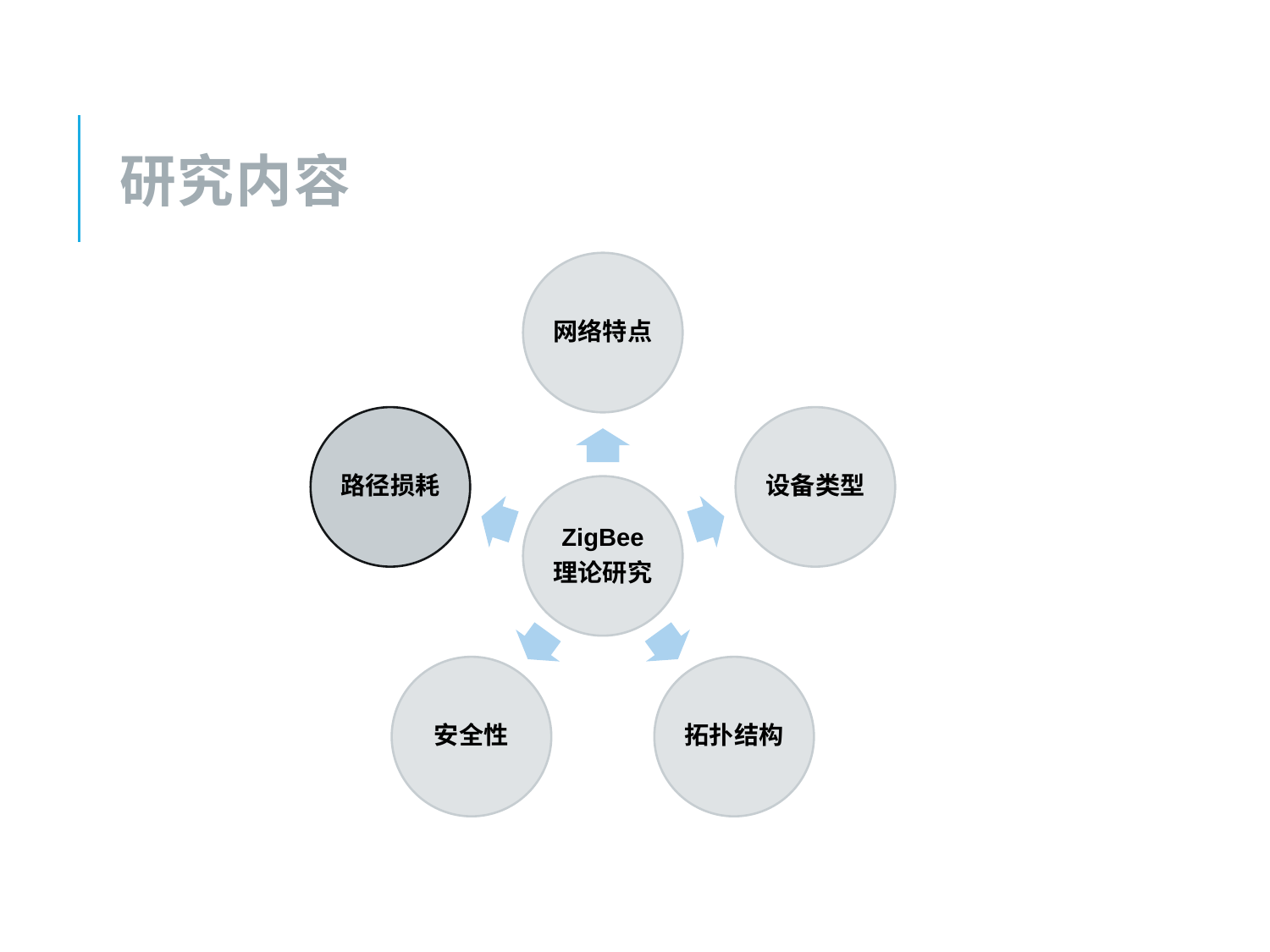

# 研究内容
ZigBee
理论研究

网络特点

设备类型

拓扑结构

安全性

路径损耗